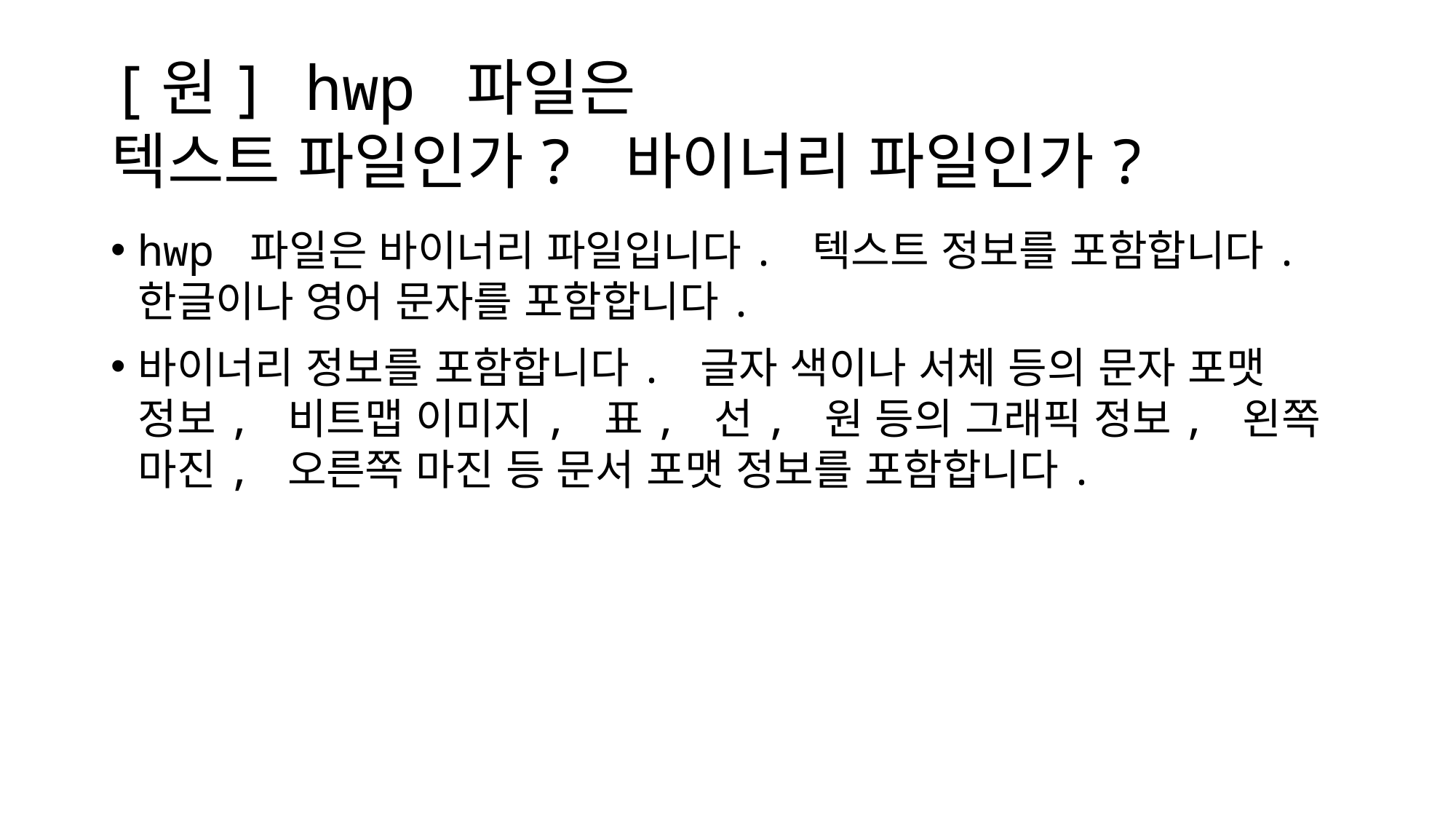

# [원] hwp 파일은 텍스트 파일인가? 바이너리 파일인가?
hwp 파일은 바이너리 파일입니다. 텍스트 정보를 포함합니다. 한글이나 영어 문자를 포함합니다.
바이너리 정보를 포함합니다. 글자 색이나 서체 등의 문자 포맷 정보, 비트맵 이미지, 표, 선, 원 등의 그래픽 정보, 왼쪽 마진, 오른쪽 마진 등 문서 포맷 정보를 포함합니다.